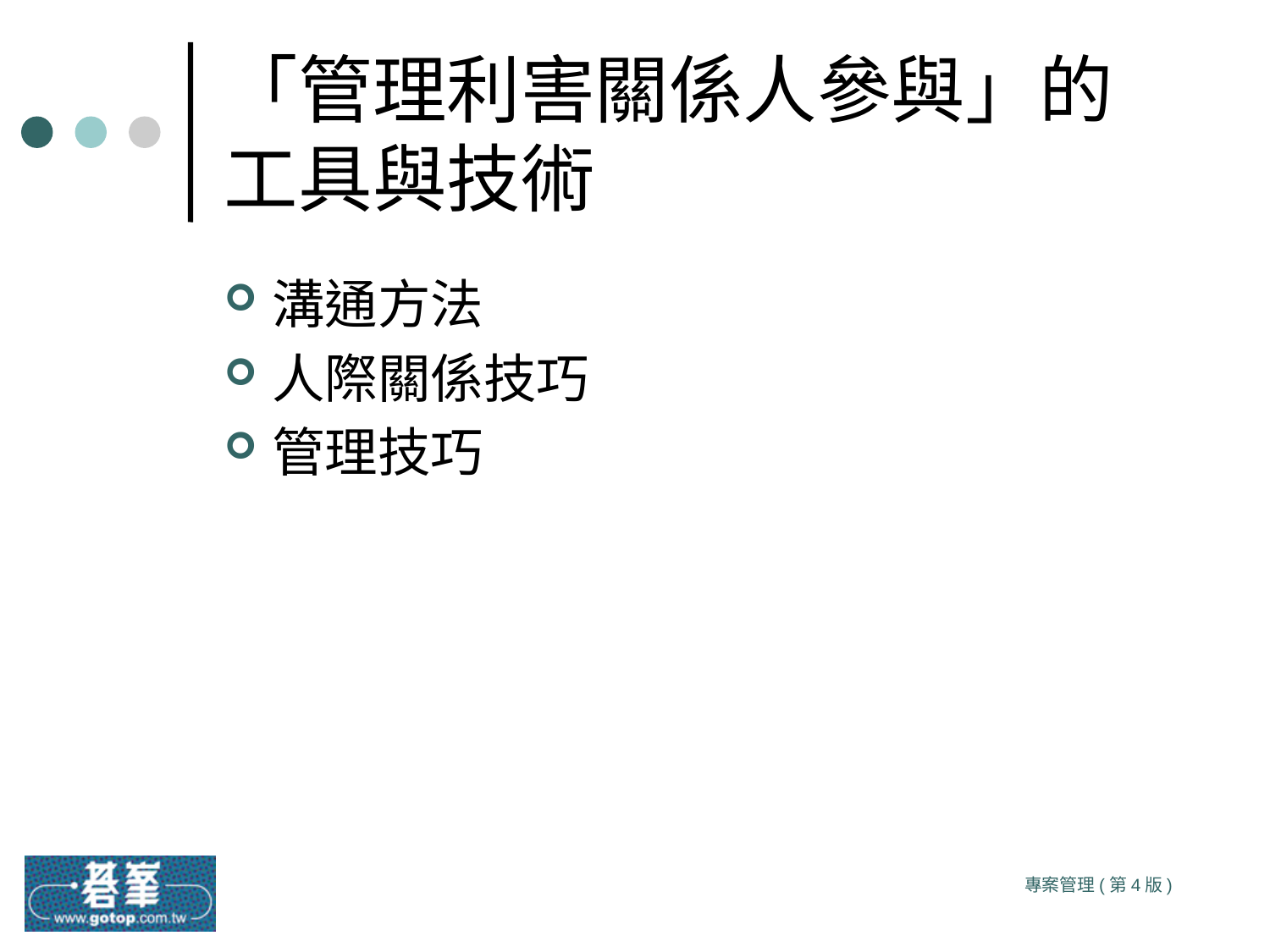

# 「管理利害關係人參與」的工具與技術
溝通方法
人際關係技巧
管理技巧
專案管理(第4版)